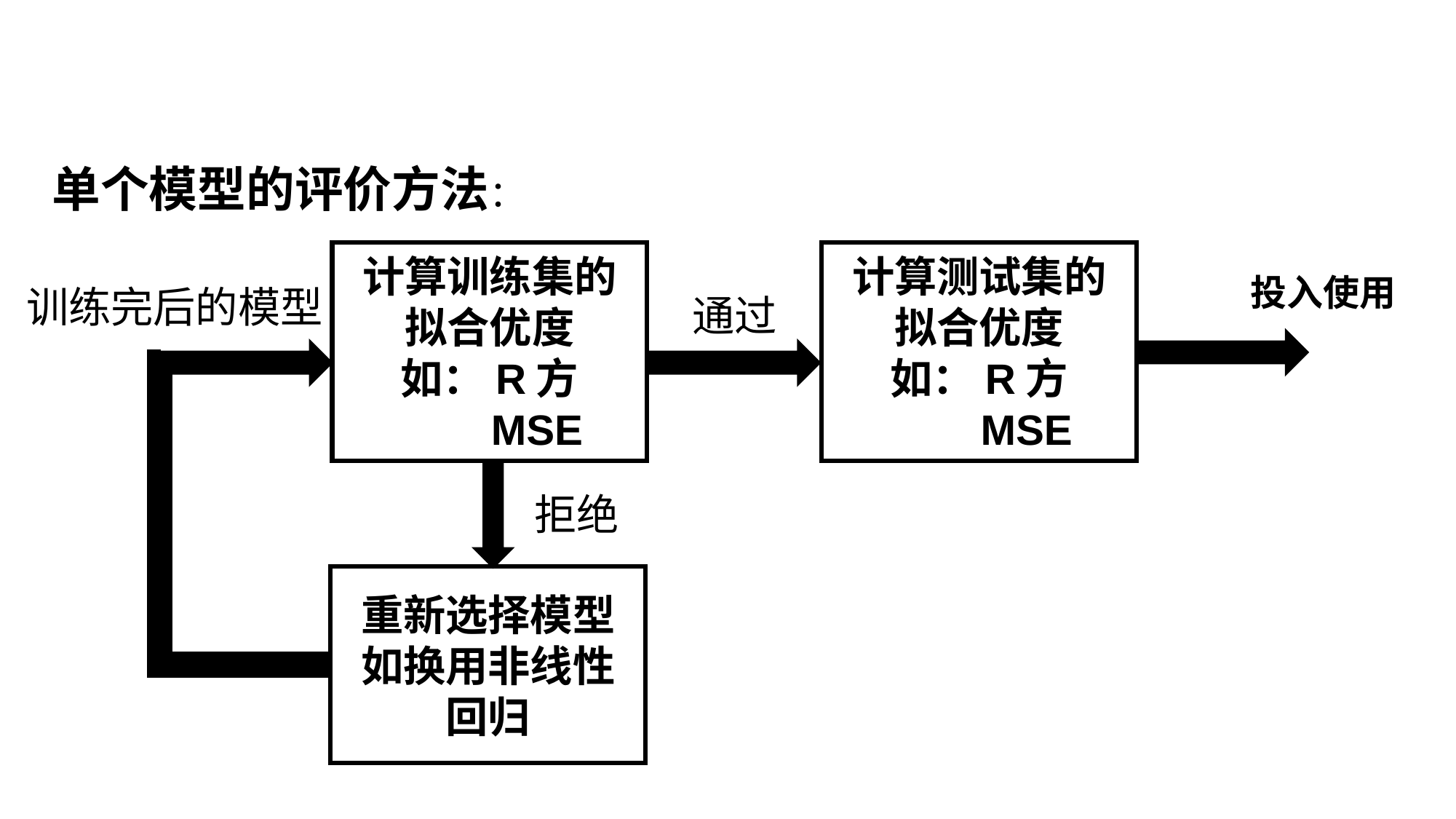

单个模型的评价方法：
计算训练集的拟合优度
如：R方
        MSE
计算测试集的拟合优度
如：R方
        MSE
投入使用
训练完后的模型
通过

拒绝

重新选择模型
如换用非线性回归